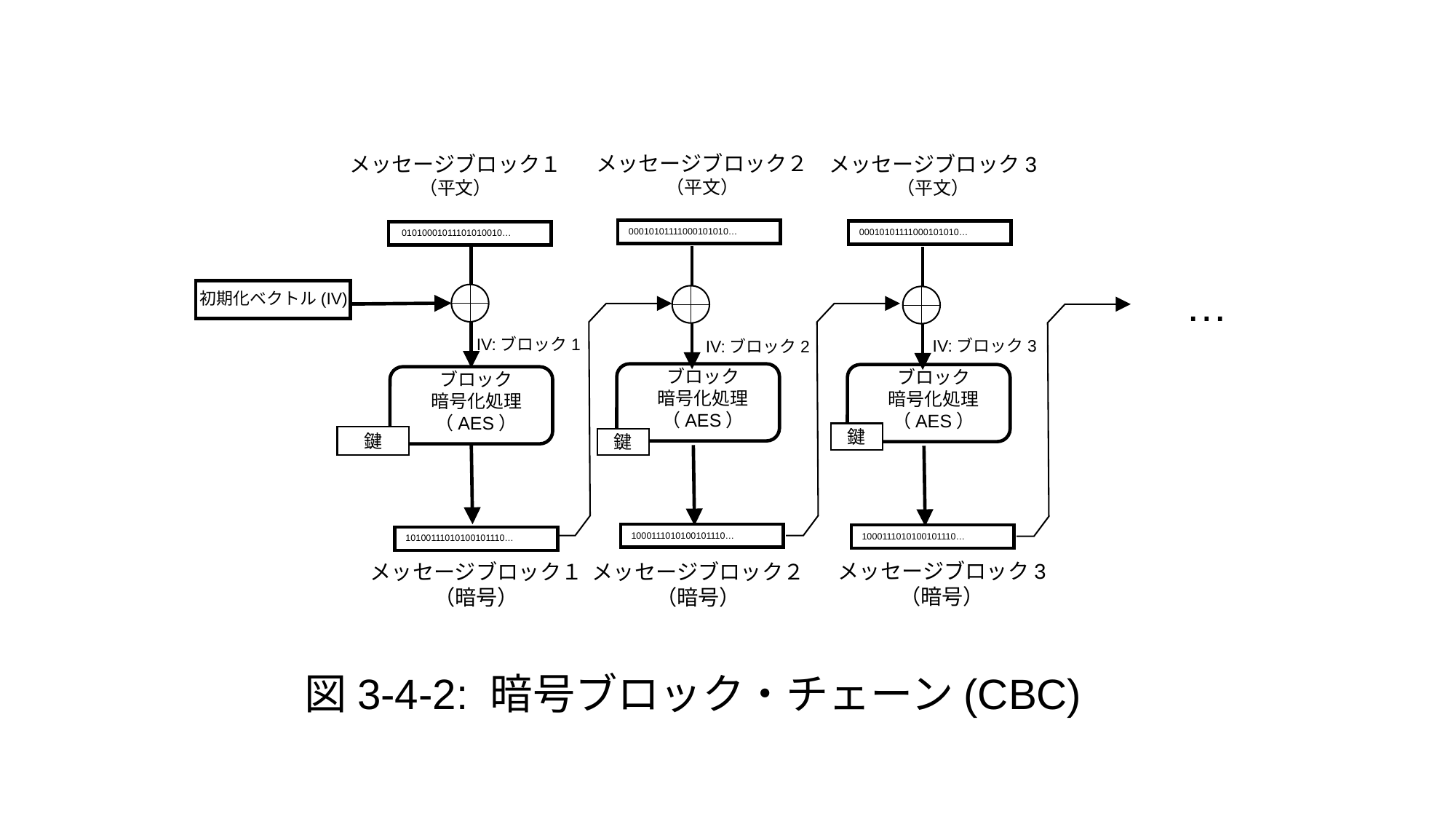

メッセージブロック２
（平文）
メッセージブロック１
（平文）
メッセージブロック3
（平文）

00010101111000101010…

00010101111000101010…

01010001011101010010…
…

初期化ベクトル(IV)

IV:ブロック1
IV:ブロック3
IV:ブロック2
ブロック
暗号化処理
（AES）
ブロック
暗号化処理
（AES）
ブロック
暗号化処理
（AES）

鍵
鍵
鍵

1000111010100101110…

1000111010100101110…

10100111010100101110…
メッセージブロック3
（暗号）
メッセージブロック１
（暗号）
メッセージブロック２
（暗号）
# 図3-4-2: 暗号ブロック・チェーン(CBC)